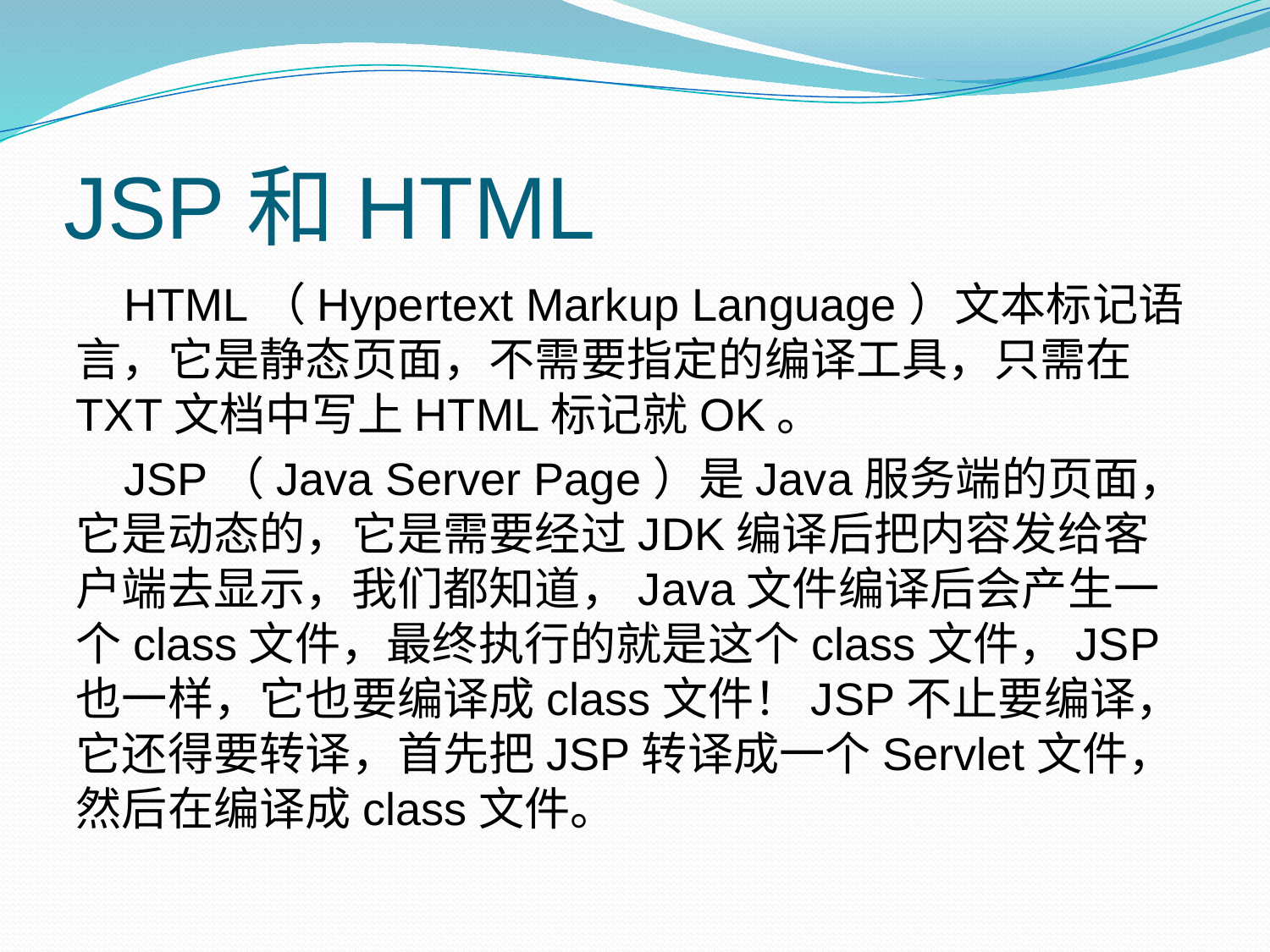

# JSP和HTML
HTML（Hypertext Markup Language）文本标记语言，它是静态页面，不需要指定的编译工具，只需在TXT文档中写上HTML标记就OK。
JSP（Java Server Page）是Java服务端的页面，它是动态的，它是需要经过JDK编译后把内容发给客户端去显示，我们都知道，Java文件编译后会产生一个class文件，最终执行的就是这个class文件，JSP也一样，它也要编译成class文件！JSP不止要编译，它还得要转译，首先把JSP转译成一个Servlet文件，然后在编译成class文件。